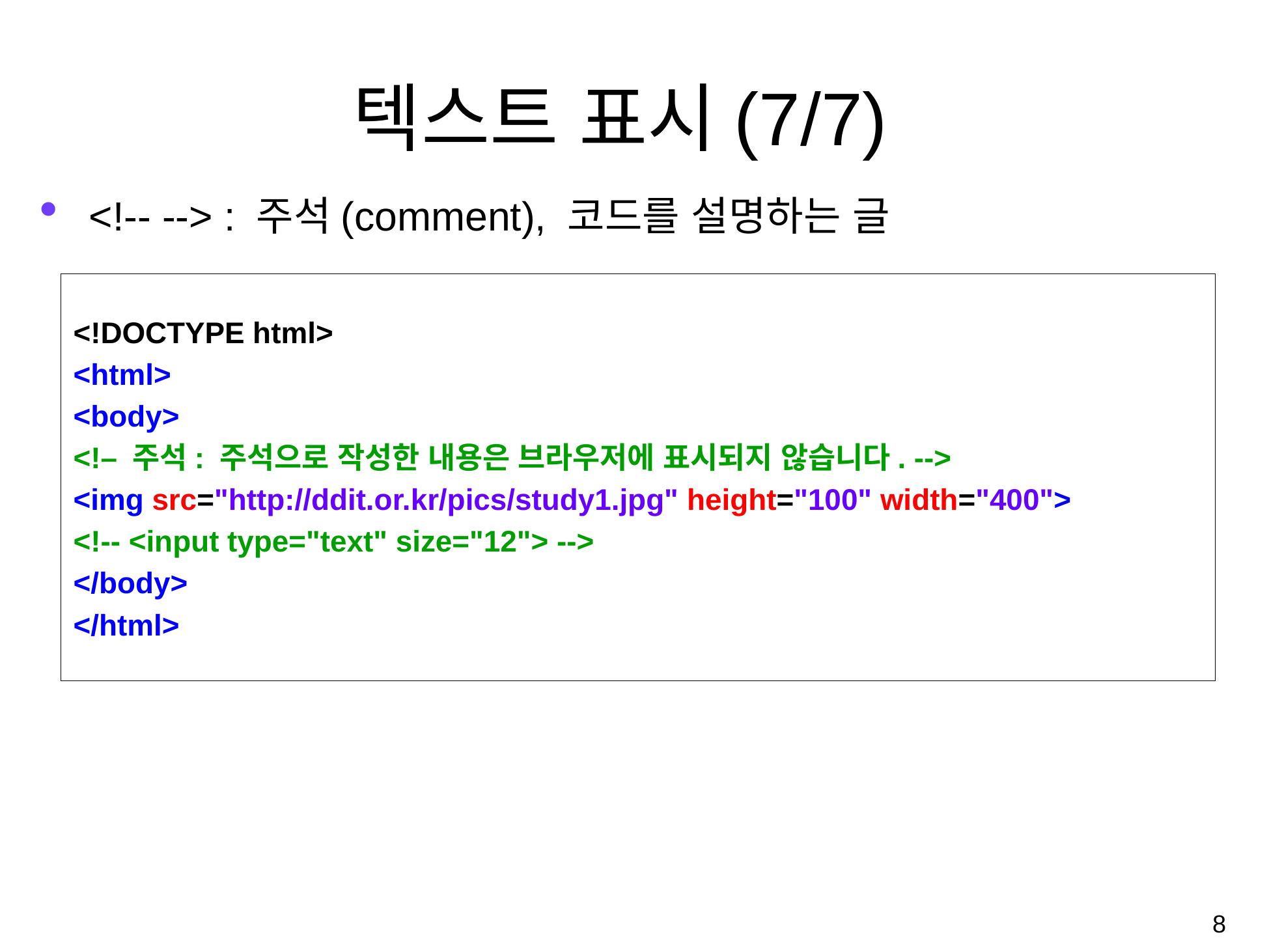

# 텍스트 표시(7/7)
<!-- --> : 주석(comment), 코드를 설명하는 글
<!DOCTYPE html>
<html>
<body>
<!– 주석: 주석으로 작성한 내용은 브라우저에 표시되지 않습니다. -->
<img src="http://ddit.or.kr/pics/study1.jpg" height="100" width="400">
<!-- <input type="text" size="12"> -->
</body>
</html>
8